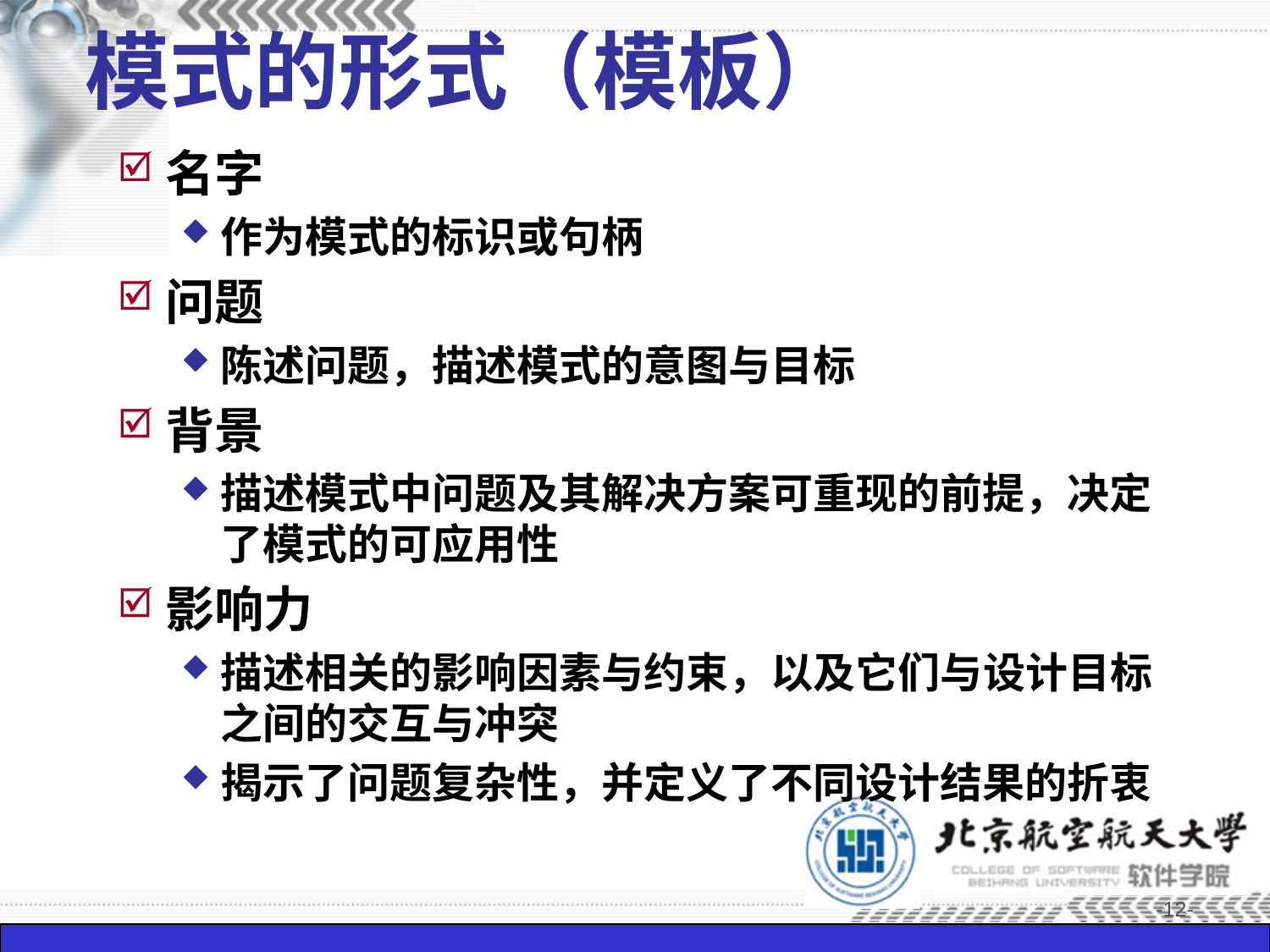

# 模式的形式（模板）
名字
作为模式的标识或句柄
问题
陈述问题，描述模式的意图与目标
背景
描述模式中问题及其解决方案可重现的前提，决定了模式的可应用性
影响力
描述相关的影响因素与约束，以及它们与设计目标之间的交互与冲突
揭示了问题复杂性，并定义了不同设计结果的折衷
-12-